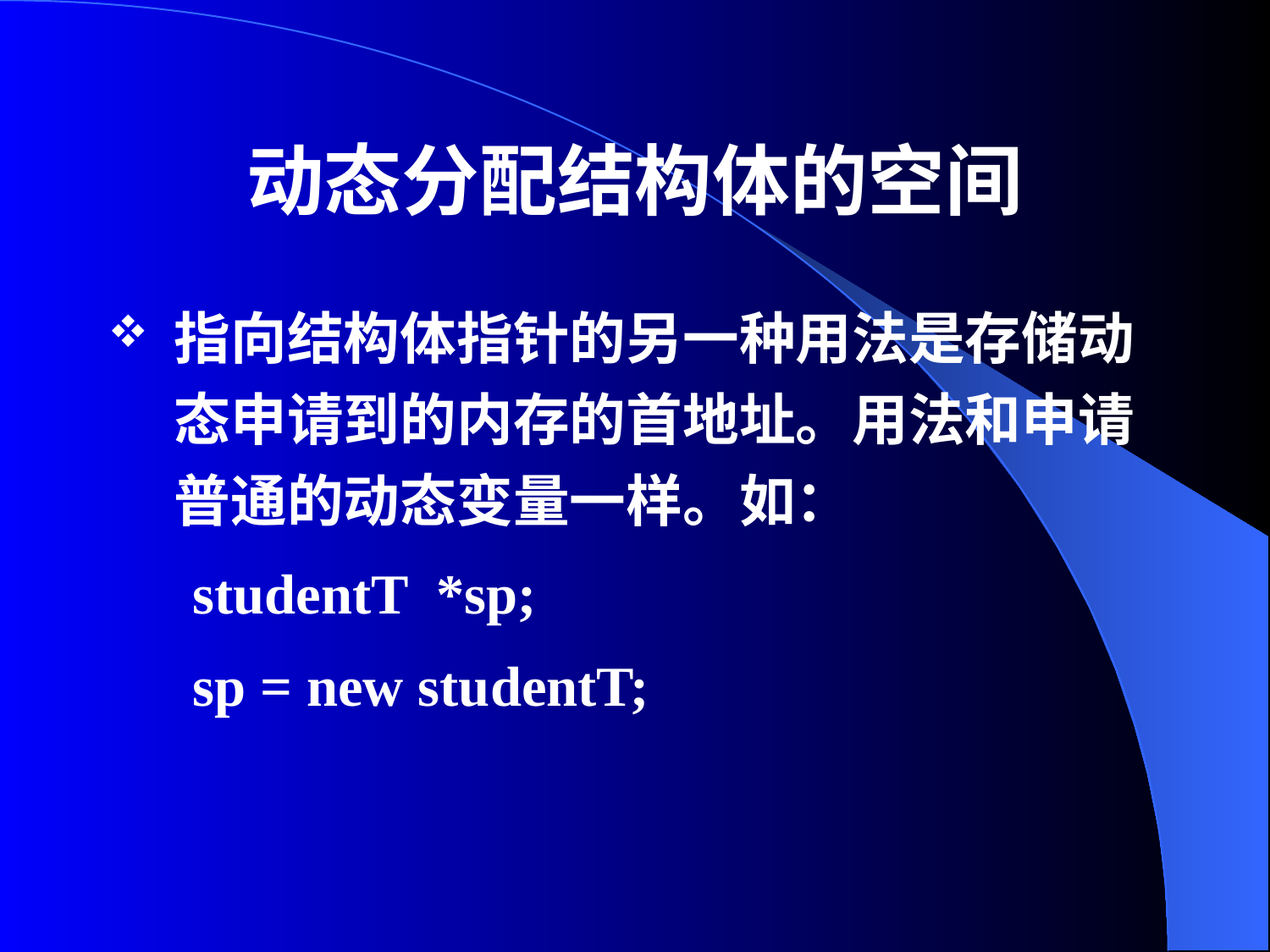

# 动态分配结构体的空间
指向结构体指针的另一种用法是存储动态申请到的内存的首地址。用法和申请普通的动态变量一样。如：
      studentT  *sp;
      sp = new studentT;